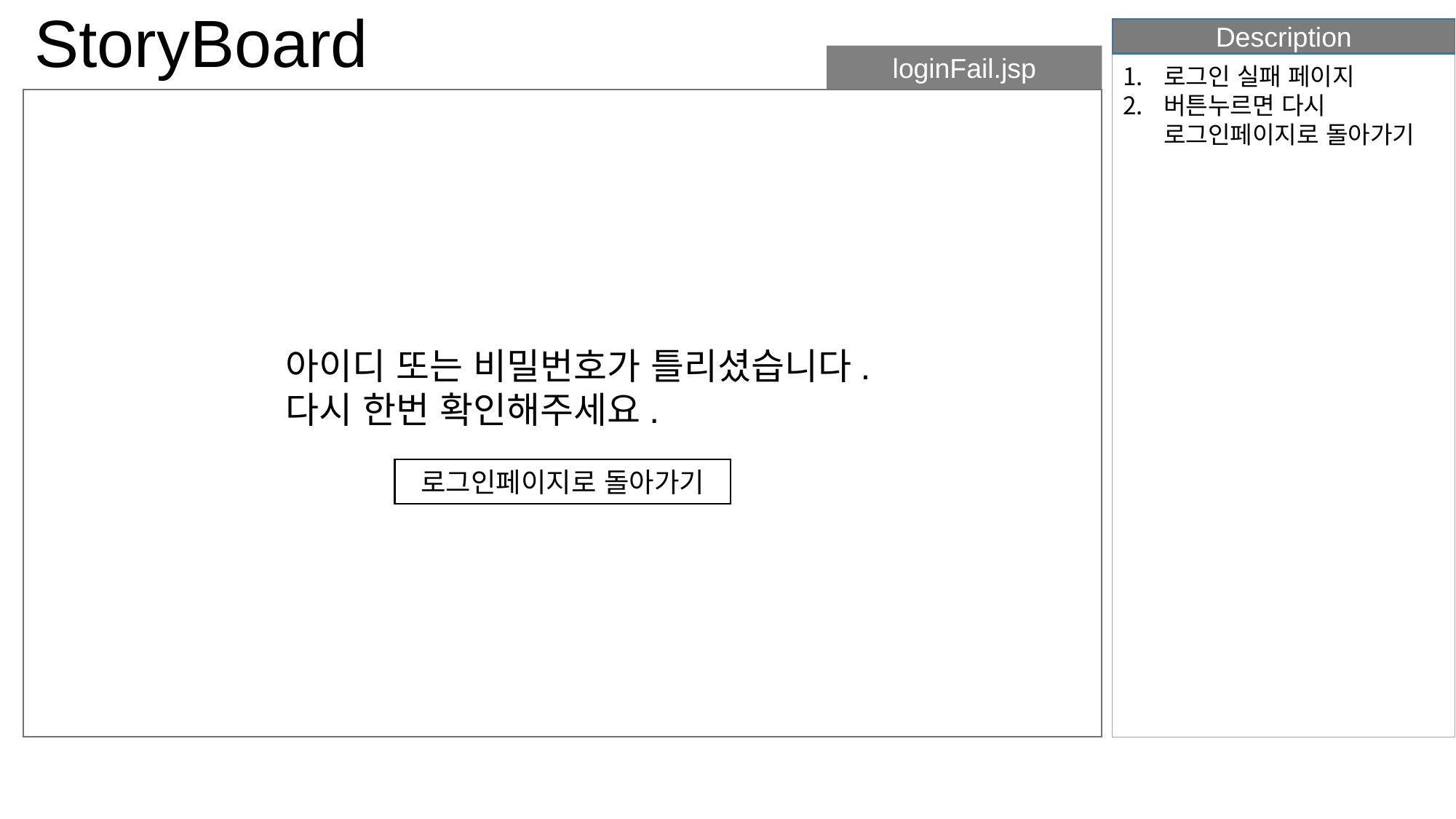

# StoryBoard

Description
loginFail.jsp

로그인 실패 페이지
버튼누르면 다시 로그인페이지로 돌아가기

아이디 또는 비밀번호가 틀리셨습니다. 다시 한번 확인해주세요.

로그인페이지로 돌아가기